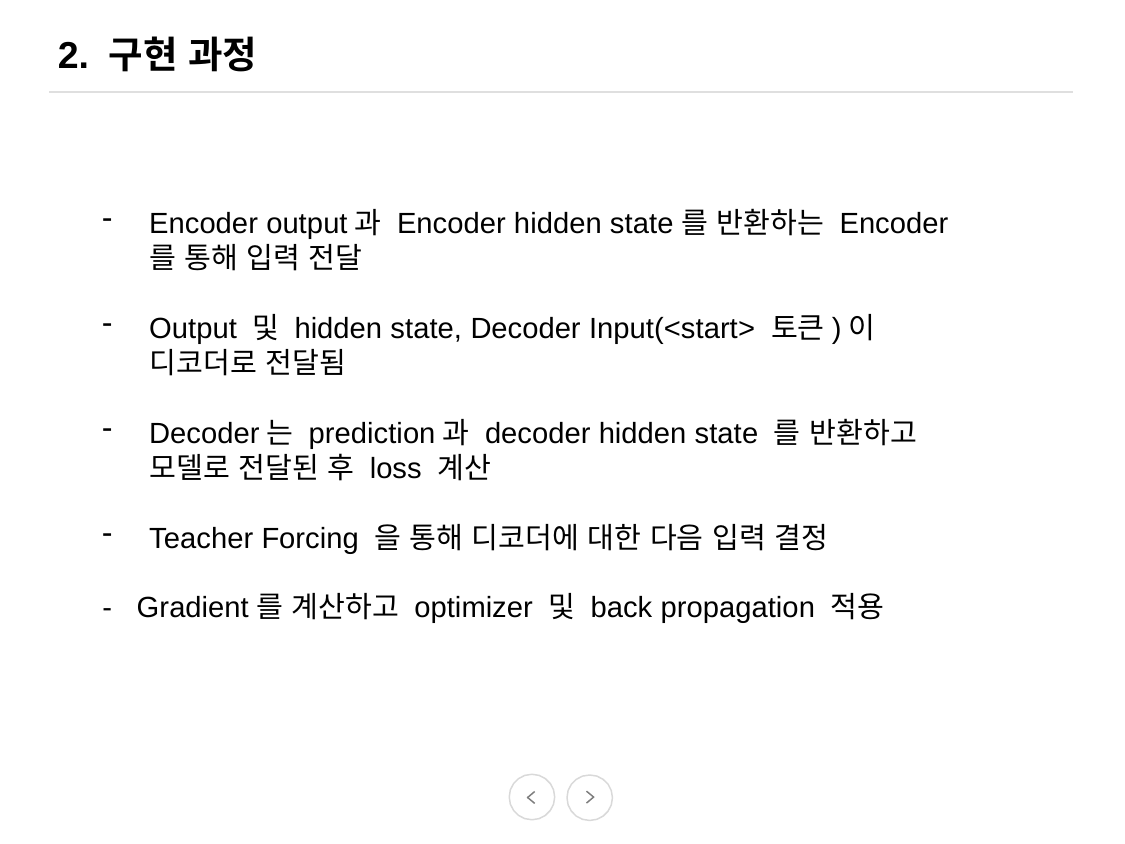

2. 구현 과정

Encoder output과 Encoder hidden state를 반환하는 Encoder  를 통해 입력 전달

Output 및 hidden state, Decoder Input(<start> 토큰)이 디코더로 전달됨

Decoder는 prediction과 decoder hidden state 를 반환하고 모델로 전달된 후 loss 계산

Teacher Forcing 을 통해 디코더에 대한 다음 입력 결정

-   Gradient를 계산하고 optimizer 및 back propagation 적용